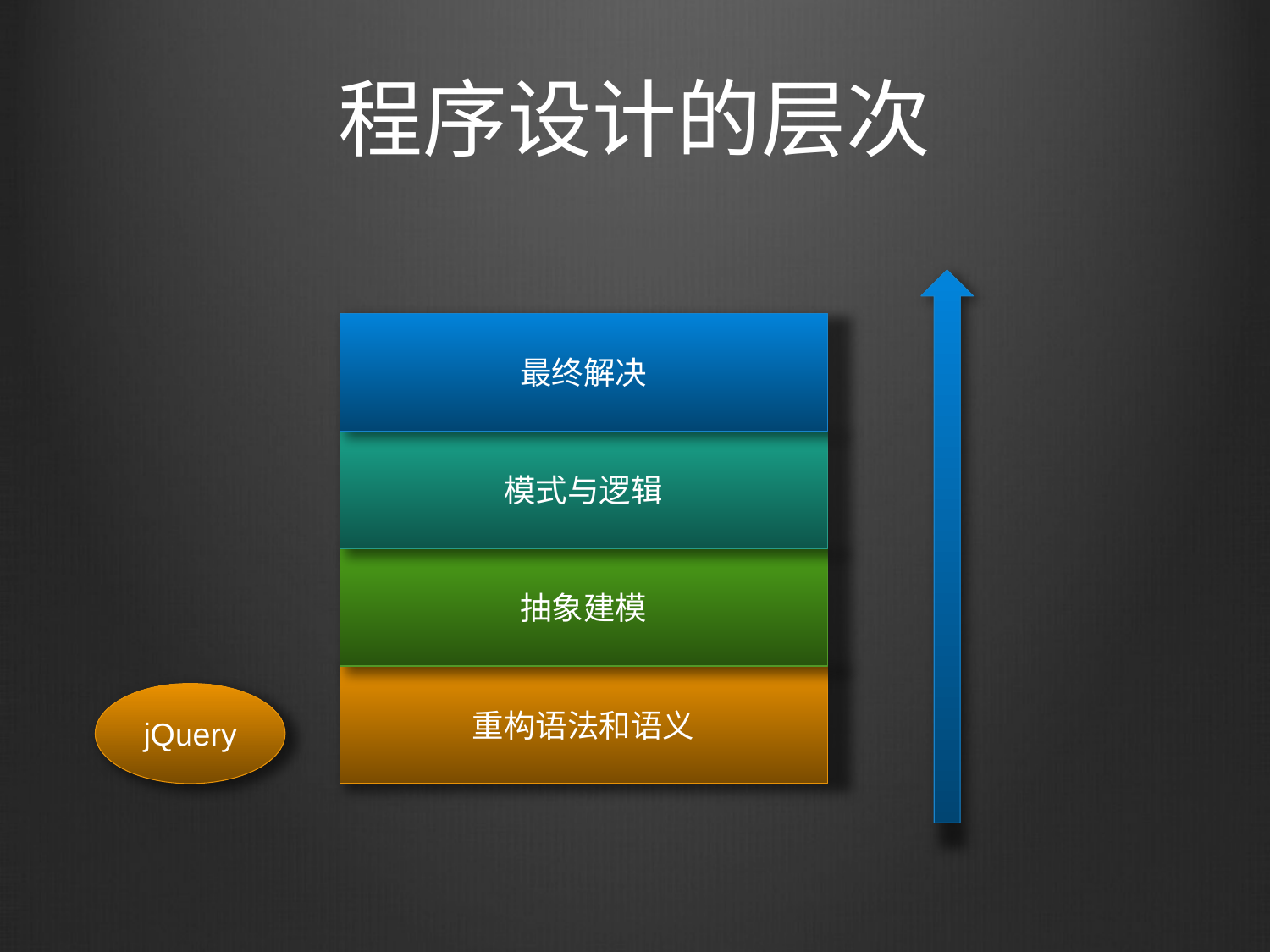

# 程序设计的层次

最终解决
模式与逻辑
抽象建模
重构语法和语义
jQuery